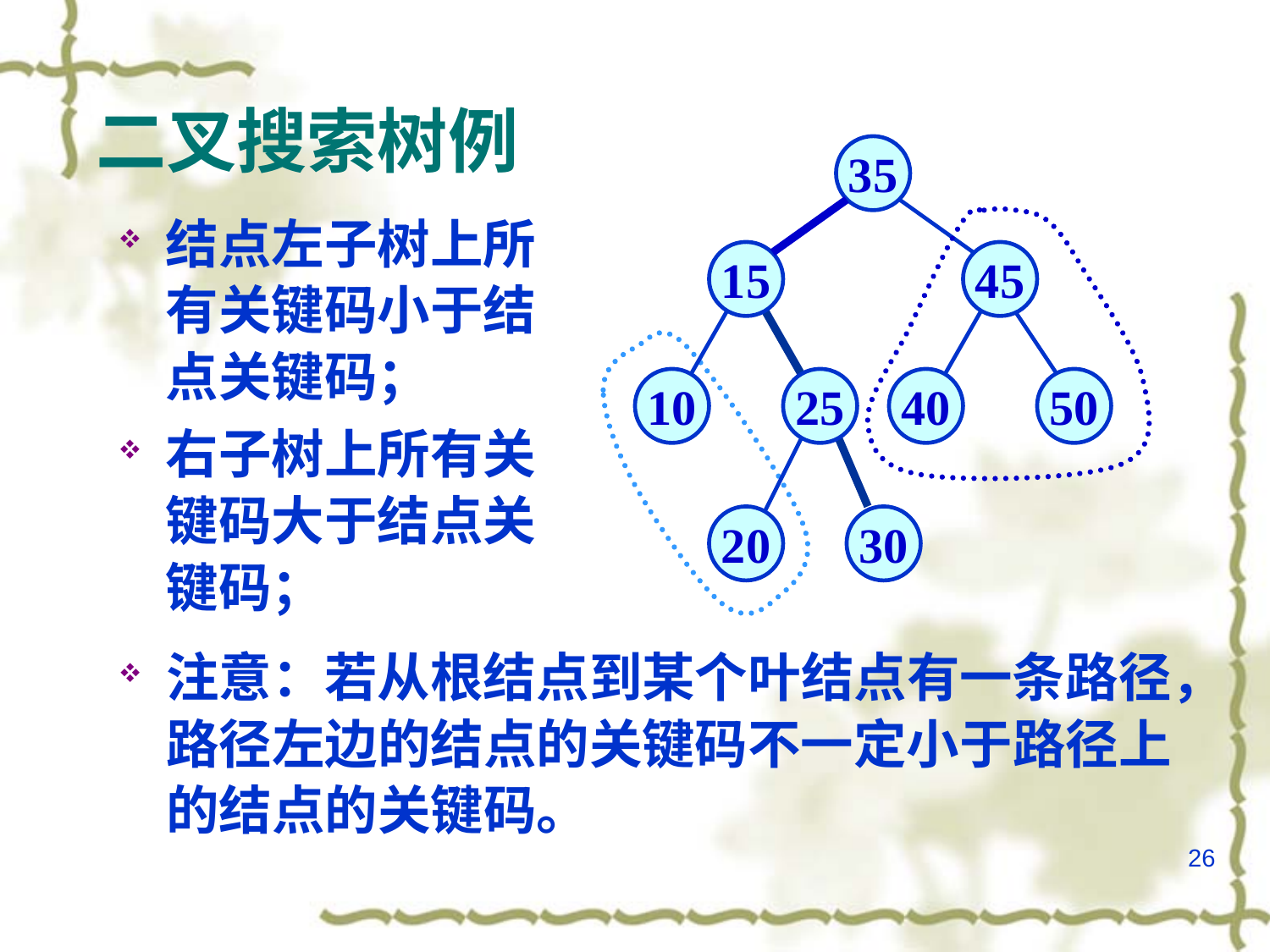

# 二叉搜索树例
35

15
45

10
25
40
50

20
30
结点左子树上所有关键码小于结点关键码；
右子树上所有关键码大于结点关键码；
注意：若从根结点到某个叶结点有一条路径，路径左边的结点的关键码不一定小于路径上的结点的关键码。
26